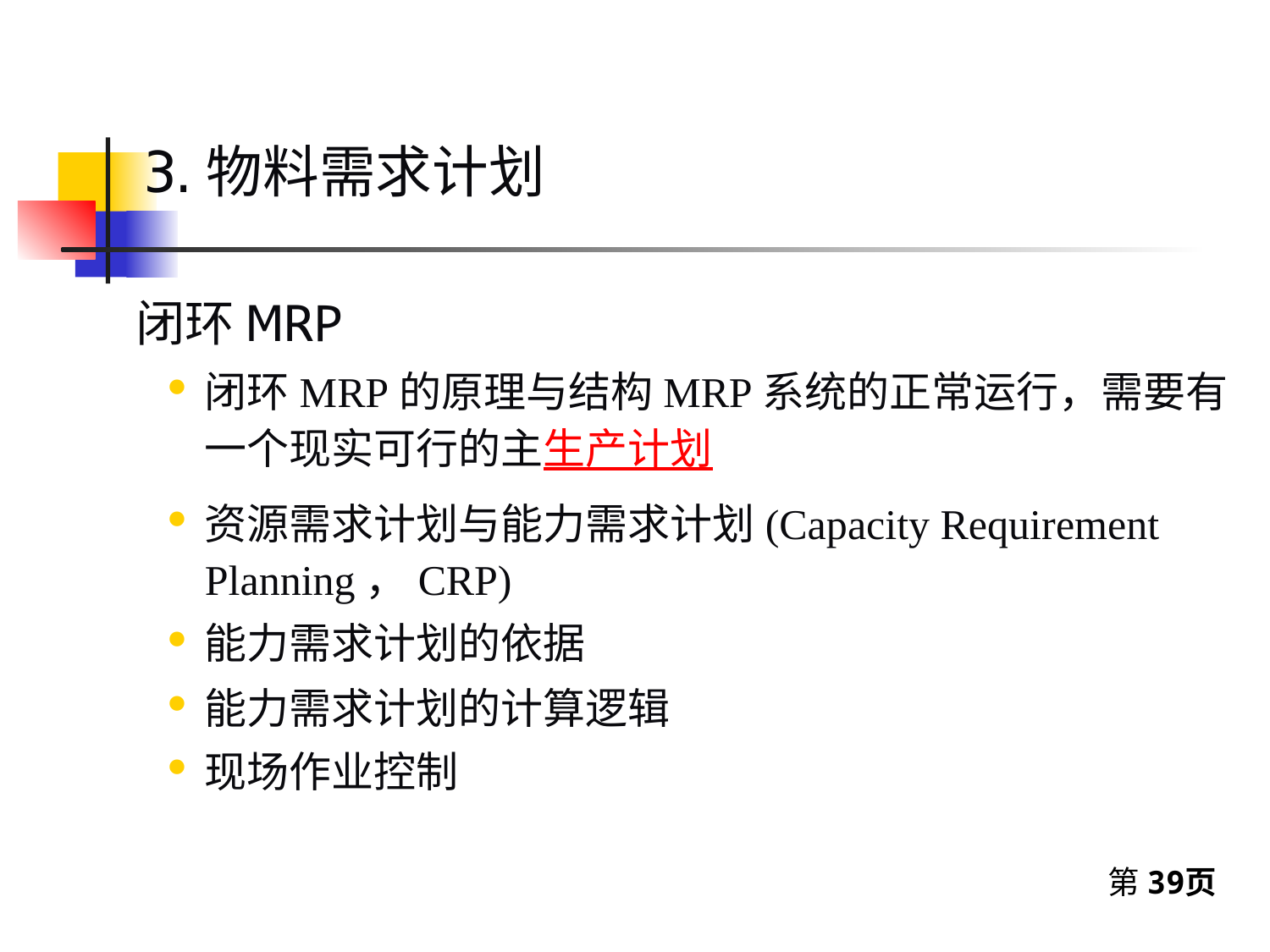

3.物料需求计划
闭环MRP
闭环MRP的原理与结构MRP系统的正常运行，需要有一个现实可行的主生产计划
资源需求计划与能力需求计划(Capacity Requirement Planning，CRP)
能力需求计划的依据
能力需求计划的计算逻辑
现场作业控制